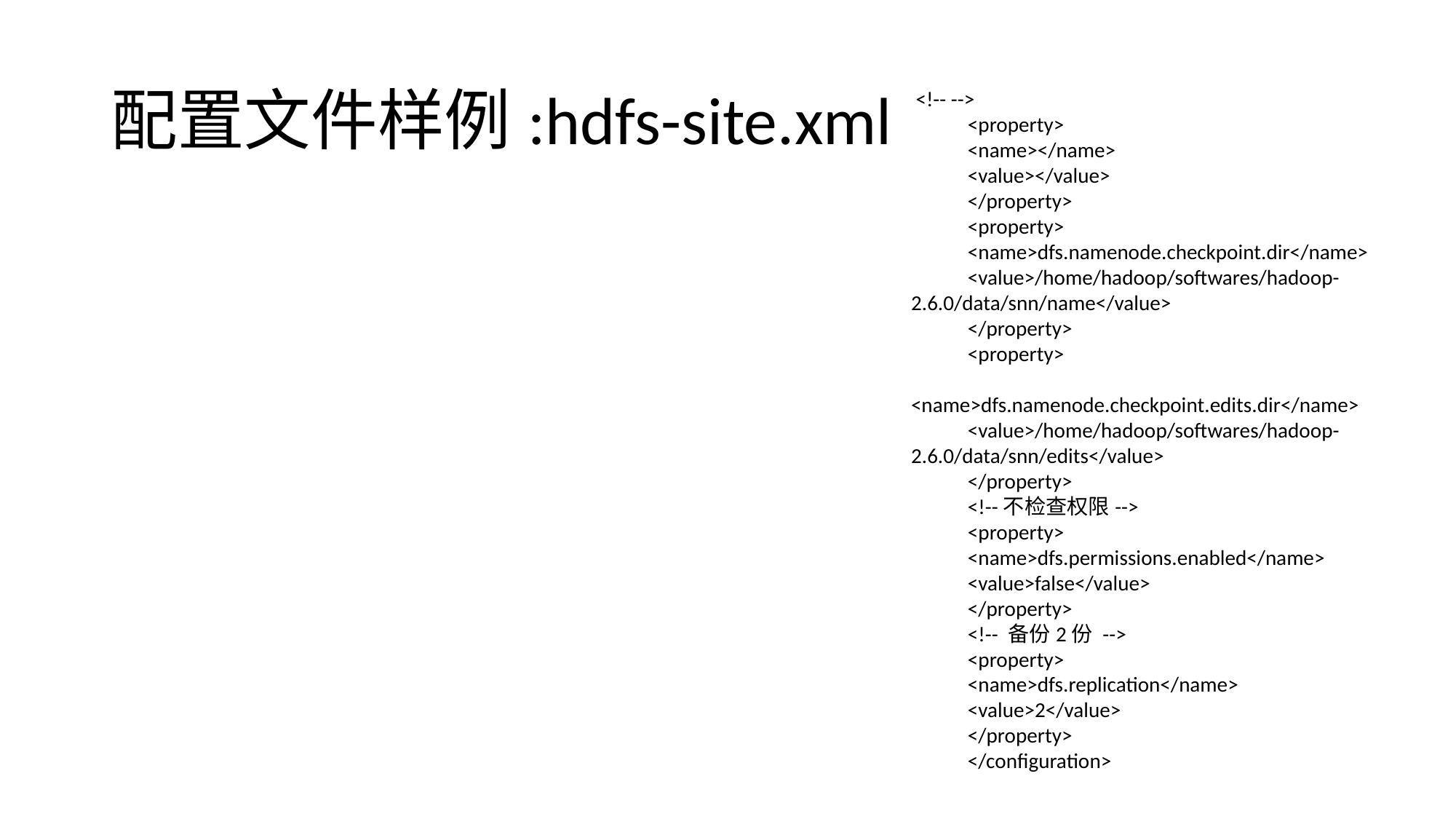

# 配置文件样例:hdfs-site.xml
 <!-- -->
            <property>
            <name></name>
            <value></value>
            </property>
            <property>
            <name>dfs.namenode.checkpoint.dir</name>
            <value>/home/hadoop/softwares/hadoop-2.6.0/data/snn/name</value>
            </property>
            <property>
            <name>dfs.namenode.checkpoint.edits.dir</name>
            <value>/home/hadoop/softwares/hadoop-2.6.0/data/snn/edits</value>
            </property>
            <!--不检查权限-->
            <property>
            <name>dfs.permissions.enabled</name>
            <value>false</value>
            </property>
            <!-- 备份2份 -->
            <property>
            <name>dfs.replication</name>
            <value>2</value>
            </property>
            </configuration>